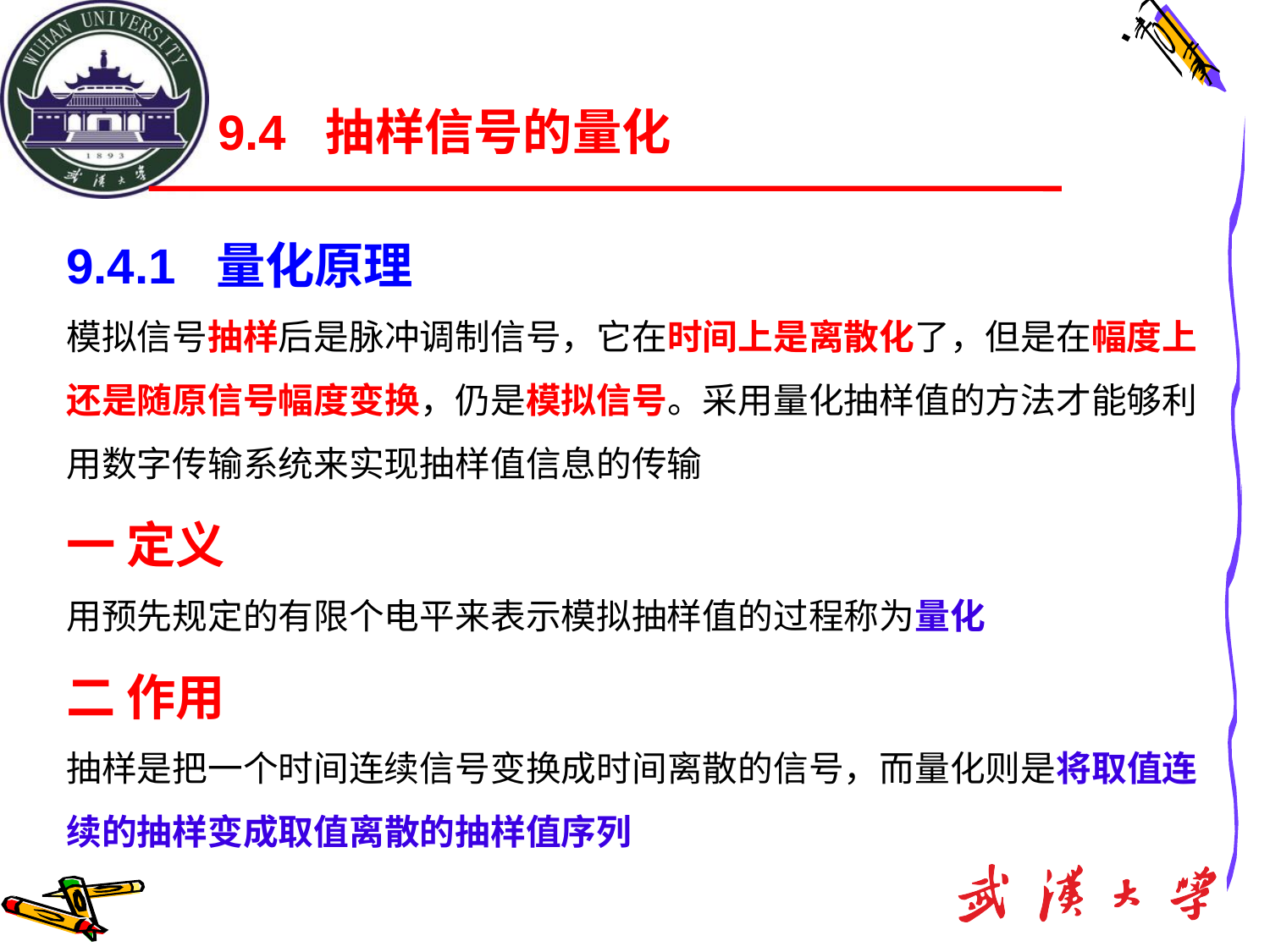

# 9.4  抽样信号的量化
9.4.1  量化原理
模拟信号抽样后是脉冲调制信号，它在时间上是离散化了，但是在幅度上还是随原信号幅度变换，仍是模拟信号。采用量化抽样值的方法才能够利用数字传输系统来实现抽样值信息的传输
一 定义
用预先规定的有限个电平来表示模拟抽样值的过程称为量化
二 作用
抽样是把一个时间连续信号变换成时间离散的信号，而量化则是将取值连续的抽样变成取值离散的抽样值序列